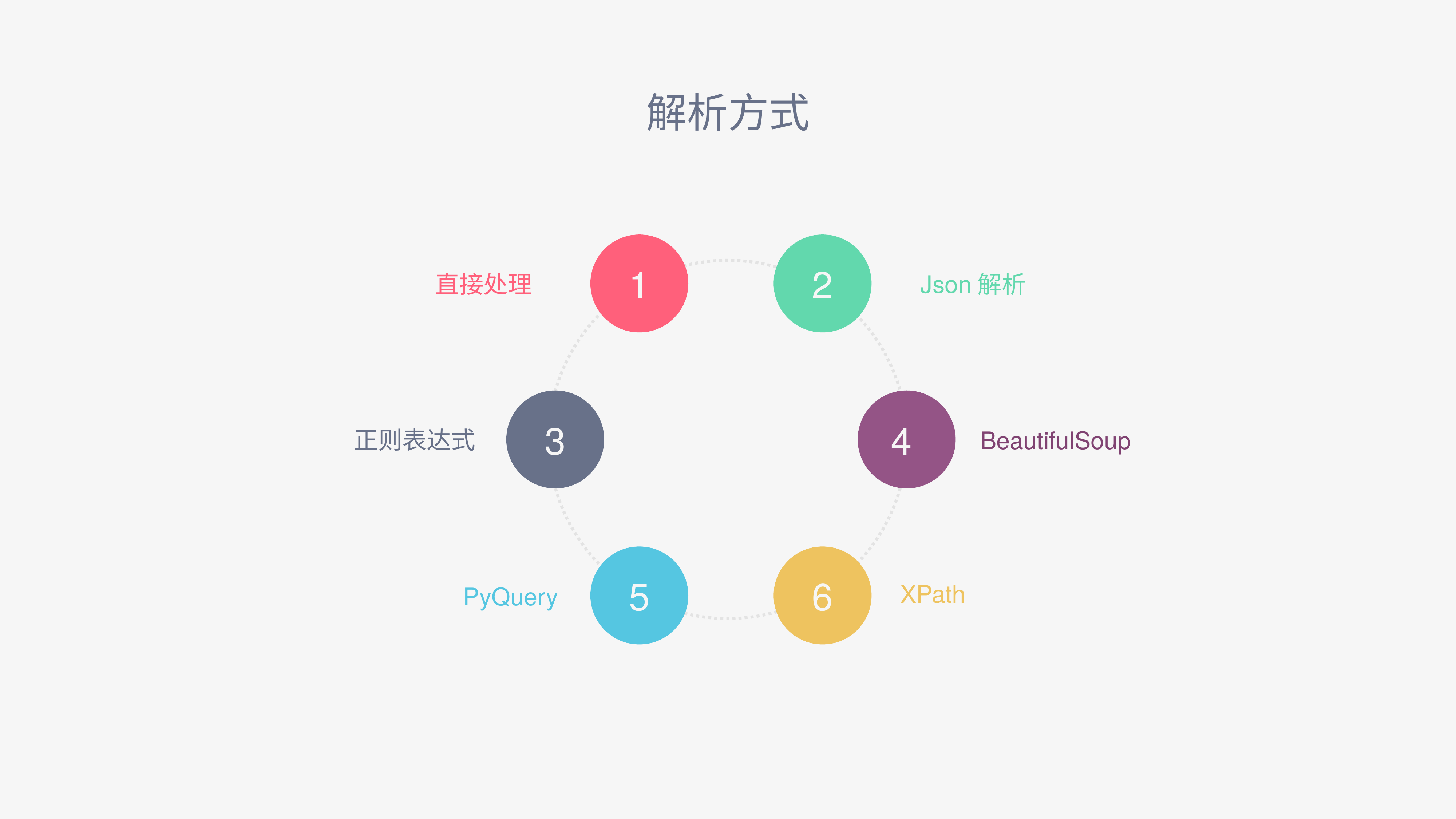

解析方式

1

2

直接处理
Json解析

3

4
正则表达式
BeautifulSoup

5

6
XPath
PyQuery